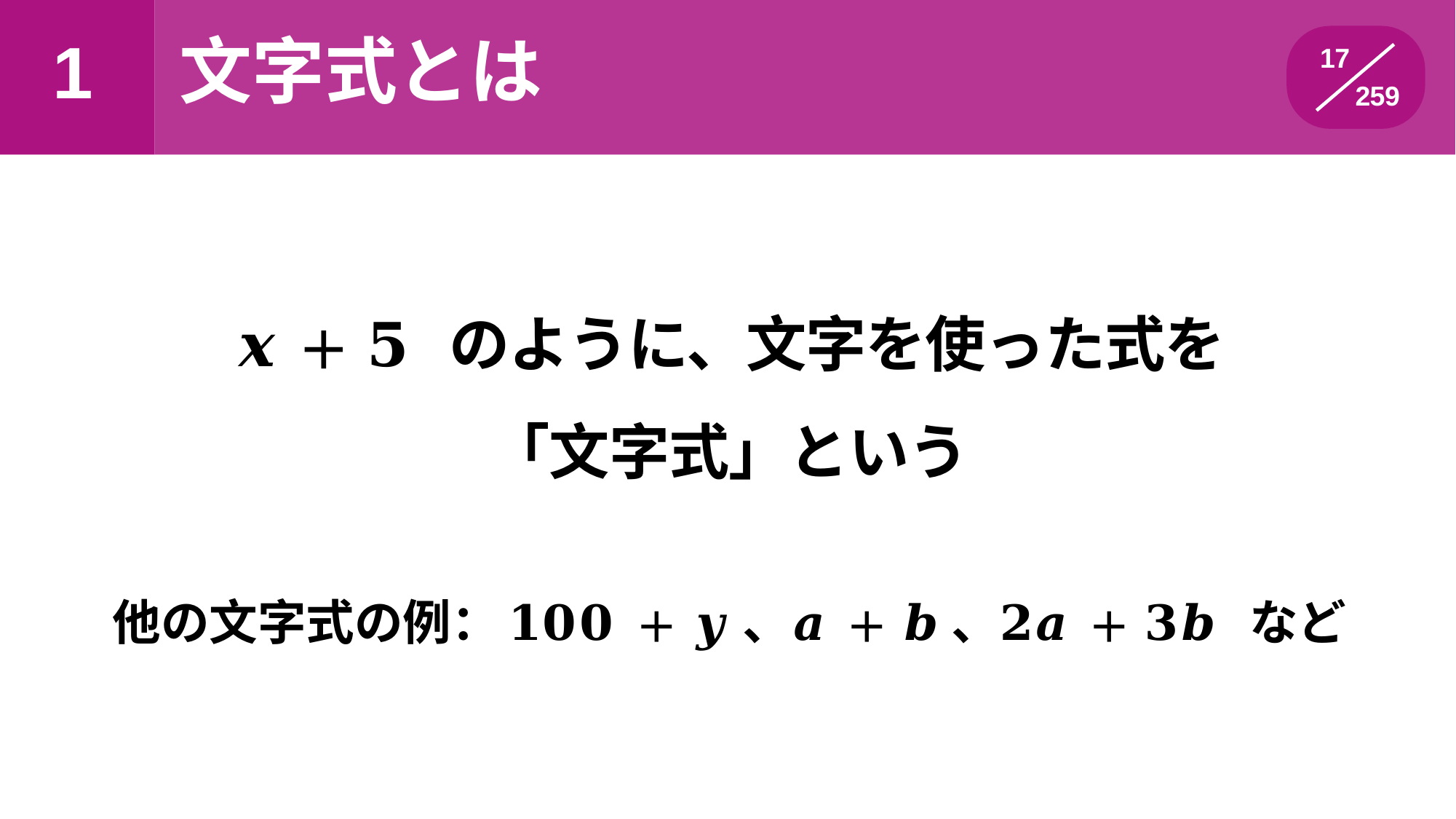

文字式とは
# 1
17
259
𝒙 + 𝟓 のように、文字を使った式を
「文字式」という
他の文字式の例： 𝟏𝟎𝟎 + 𝒚、𝒂 + 𝒃、𝟐𝒂 + 𝟑𝒃 など